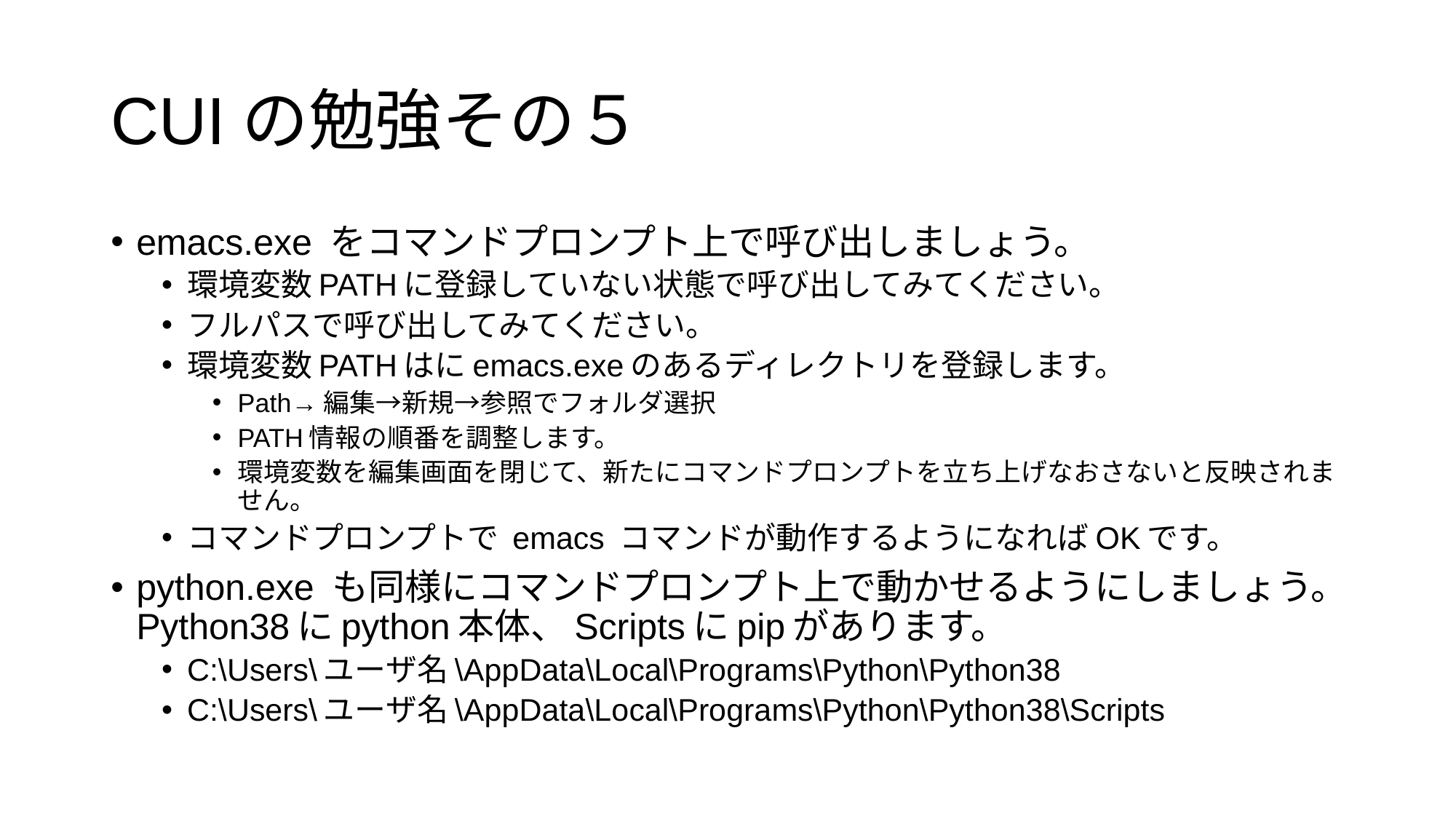

# CUIの勉強その５
emacs.exe をコマンドプロンプト上で呼び出しましょう。
環境変数PATHに登録していない状態で呼び出してみてください。
フルパスで呼び出してみてください。
環境変数PATHはにemacs.exeのあるディレクトリを登録します。
Path→編集→新規→参照でフォルダ選択
PATH情報の順番を調整します。
環境変数を編集画面を閉じて、新たにコマンドプロンプトを立ち上げなおさないと反映されません。
コマンドプロンプトで emacs コマンドが動作するようになればOKです。
python.exe も同様にコマンドプロンプト上で動かせるようにしましょう。Python38にpython本体、Scriptsにpipがあります。
C:\Users\ユーザ名\AppData\Local\Programs\Python\Python38
C:\Users\ユーザ名\AppData\Local\Programs\Python\Python38\Scripts